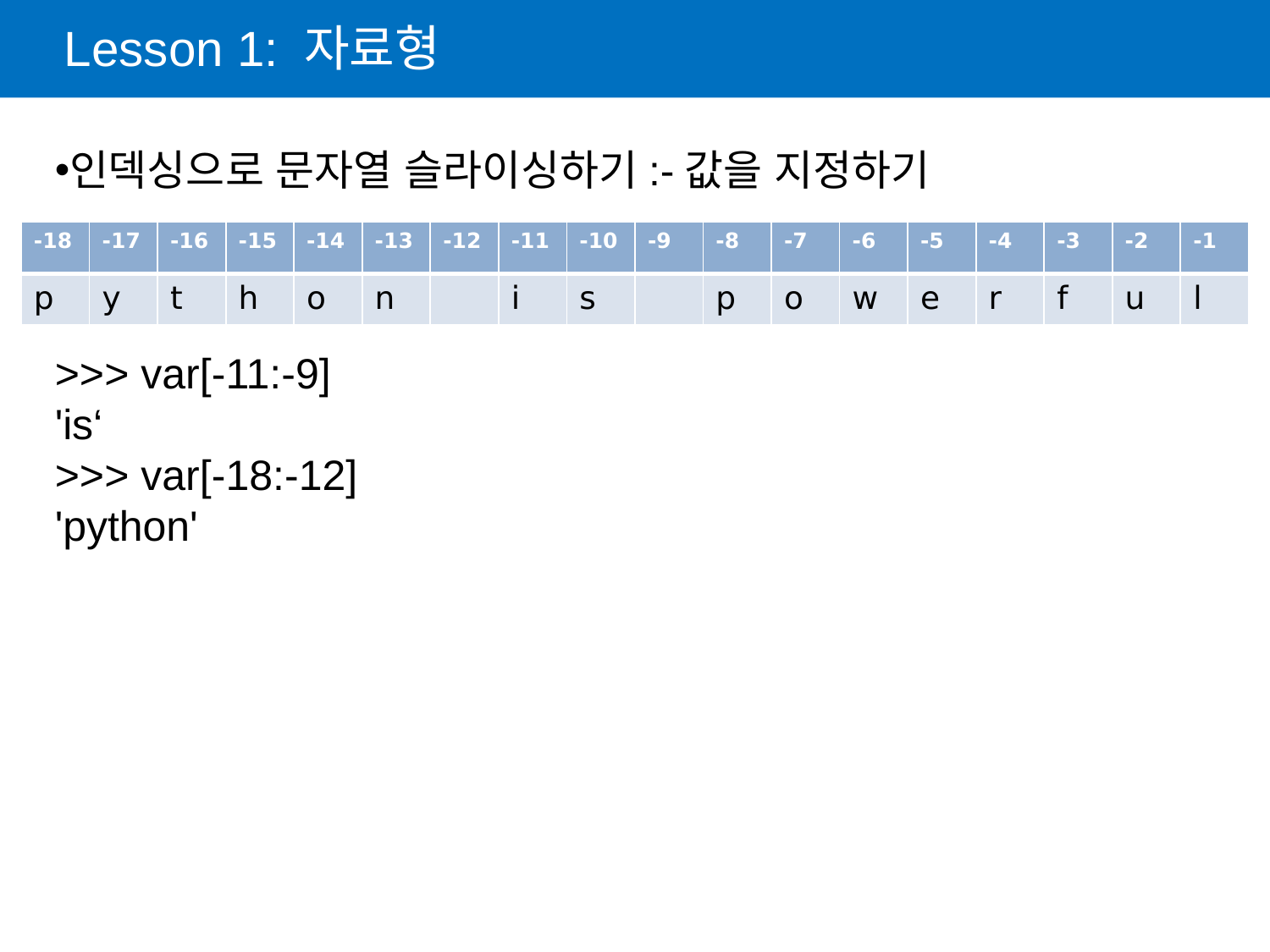

# Lesson 1: 자료형
인덱싱으로 문자열 슬라이싱하기:-값을 지정하기

>>> var[-11:-9]
'is‘
>>> var[-18:-12]
'python'

| -18 | -17 | -16 | -15 | -14 | -13 | -12 | -11 | -10 | -9 | -8 | -7 | -6 | -5 | -4 | -3 | -2 | -1 |
| --- | --- | --- | --- | --- | --- | --- | --- | --- | --- | --- | --- | --- | --- | --- | --- | --- | --- |
| p | y | t | h | o | n |  | i | s |  | p | o | w | e | r | f | u | l |